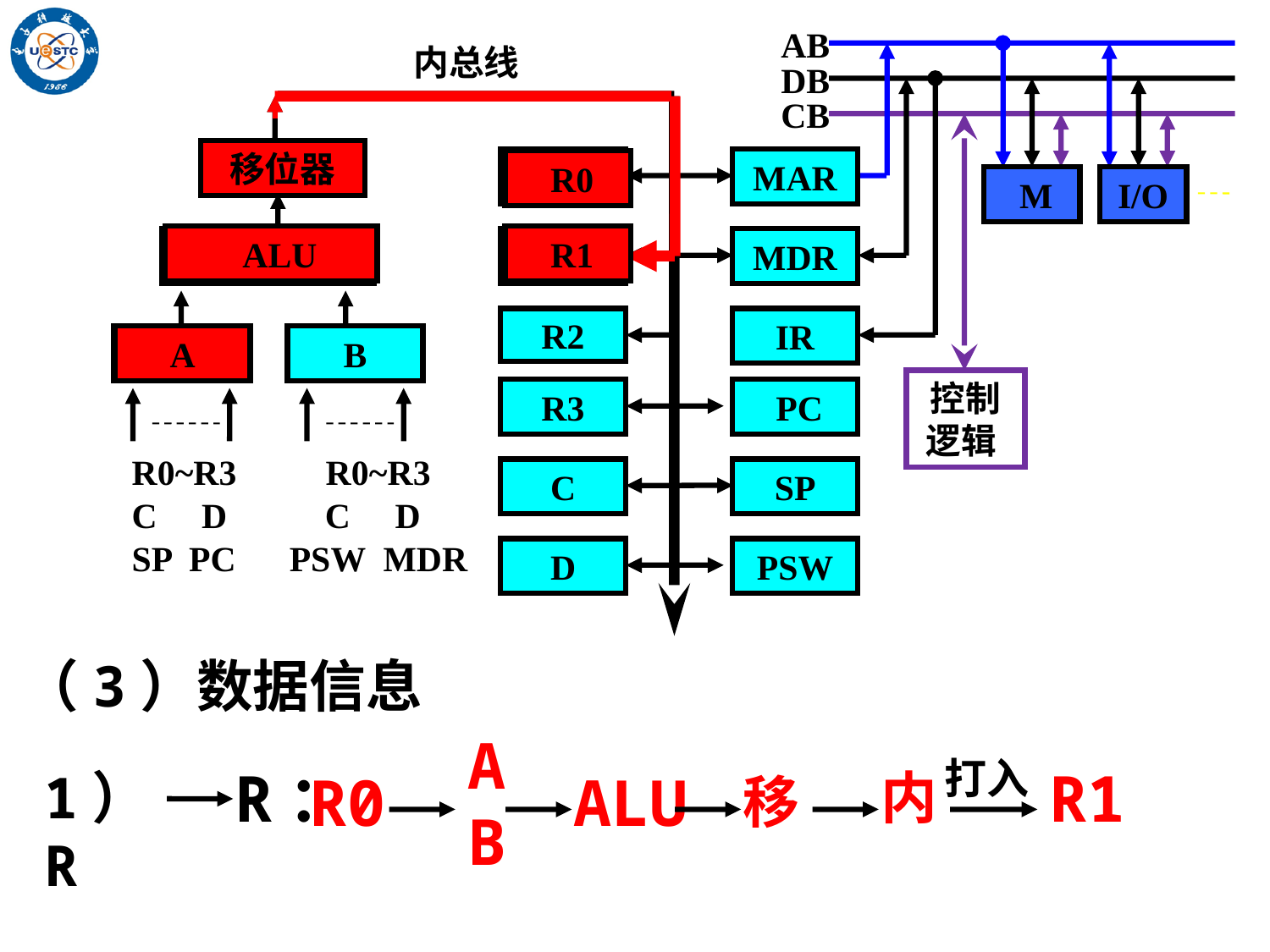

AB
内总线

DB

CB

移位器
 R0
MAR
 M
I/O

  ALU

 R1
MDR

R2
IR
A
B

控制逻辑
R3
 PC

     R0~R3          R0~R3
     C     D           C     D
     SP  PC      PSW  MDR
C
SP

D
PSW

移位器
 R0
  ALU
 R1
A
（3）数据信息
AB
打入
R：
1）R

R1
R0
ALU
内
移